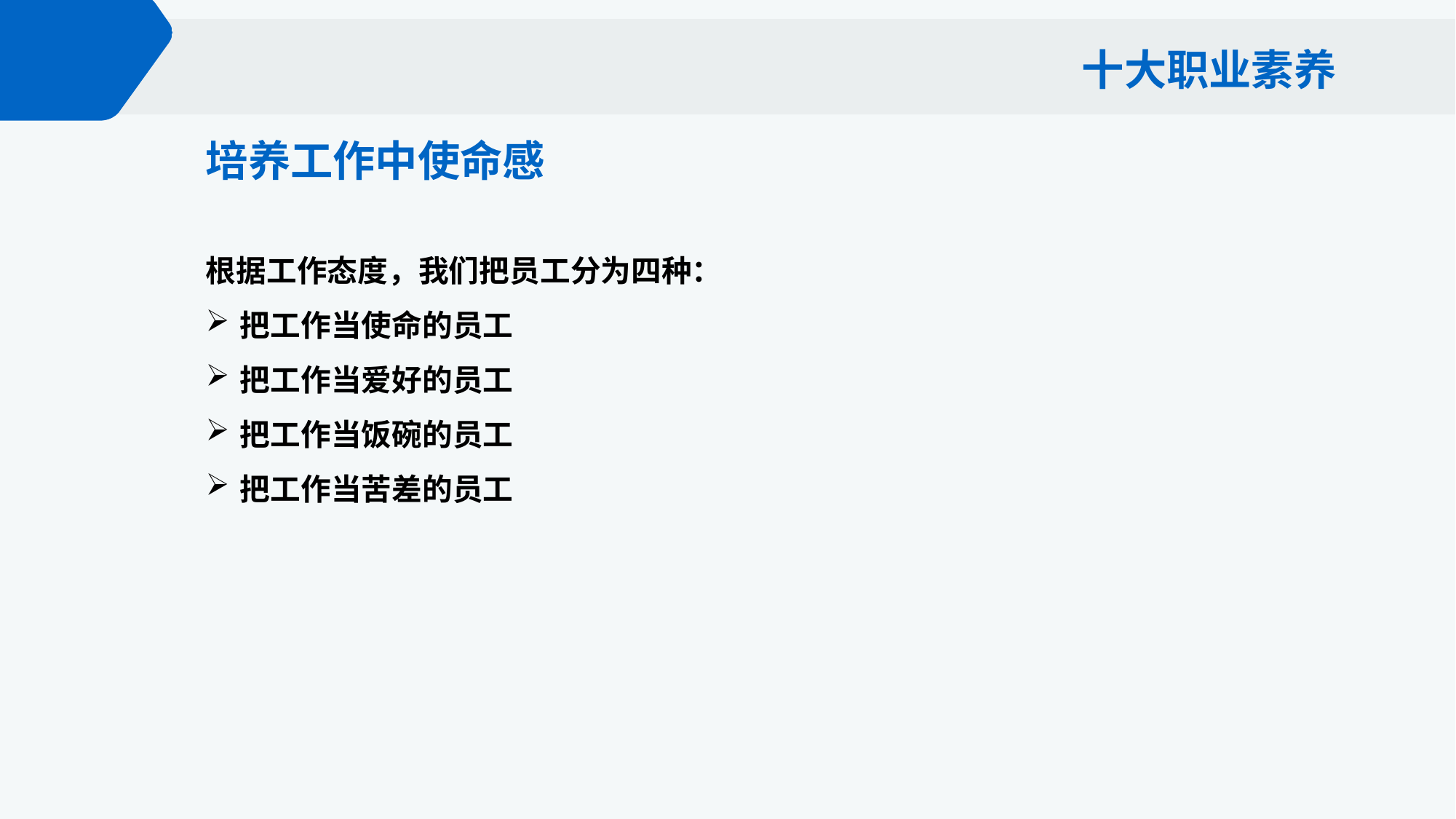

十大职业素养
培养工作中使命感
根据工作态度，我们把员工分为四种：
把工作当使命的员工
把工作当爱好的员工
把工作当饭碗的员工
把工作当苦差的员工